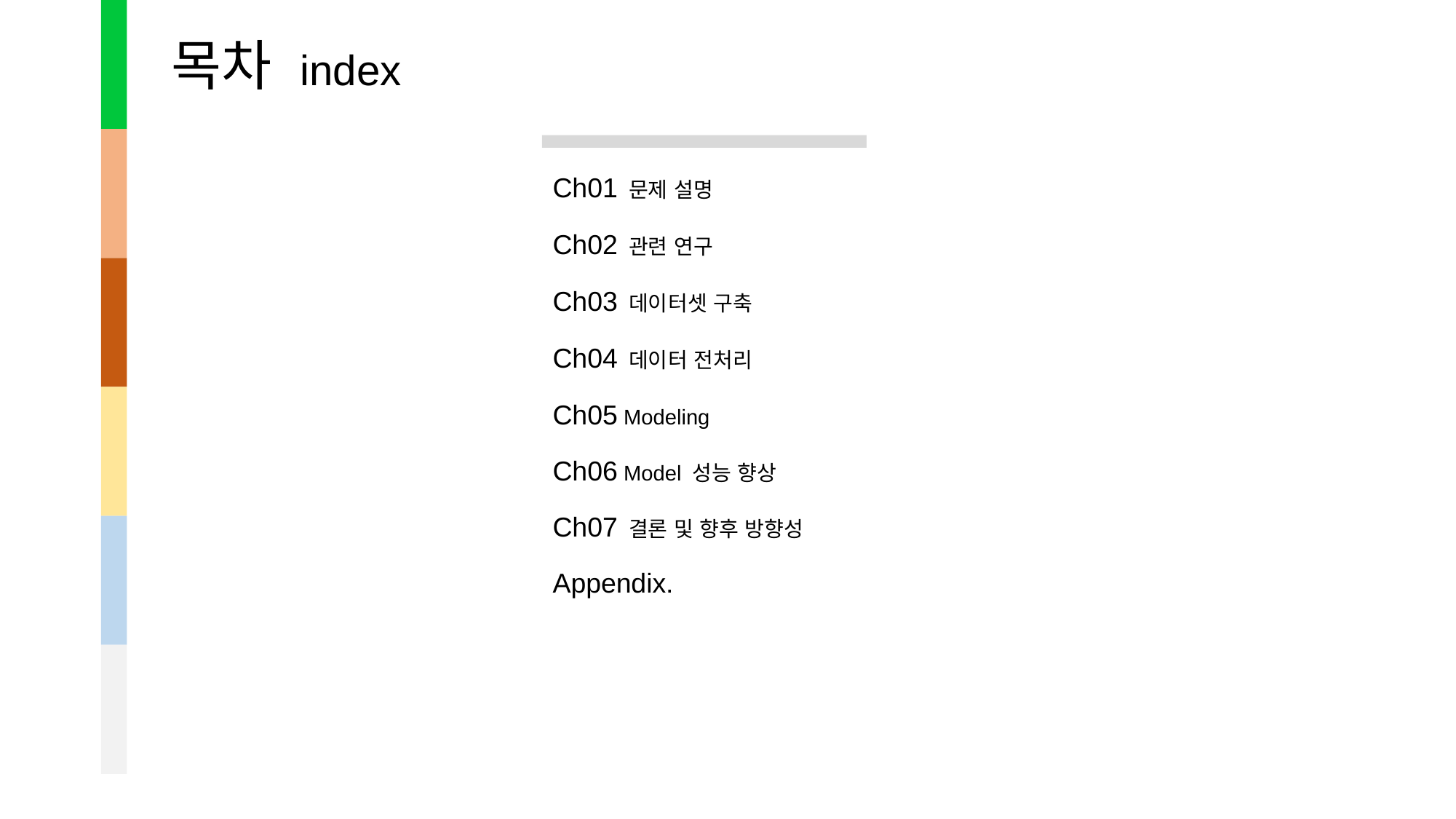

목차 index

Ch01 문제 설명
Ch02 관련 연구

Ch03 데이터셋 구축
Ch04 데이터 전처리

Ch05 Modeling
Ch06 Model 성능 향상
Ch07 결론 및 향후 방향성

Appendix.